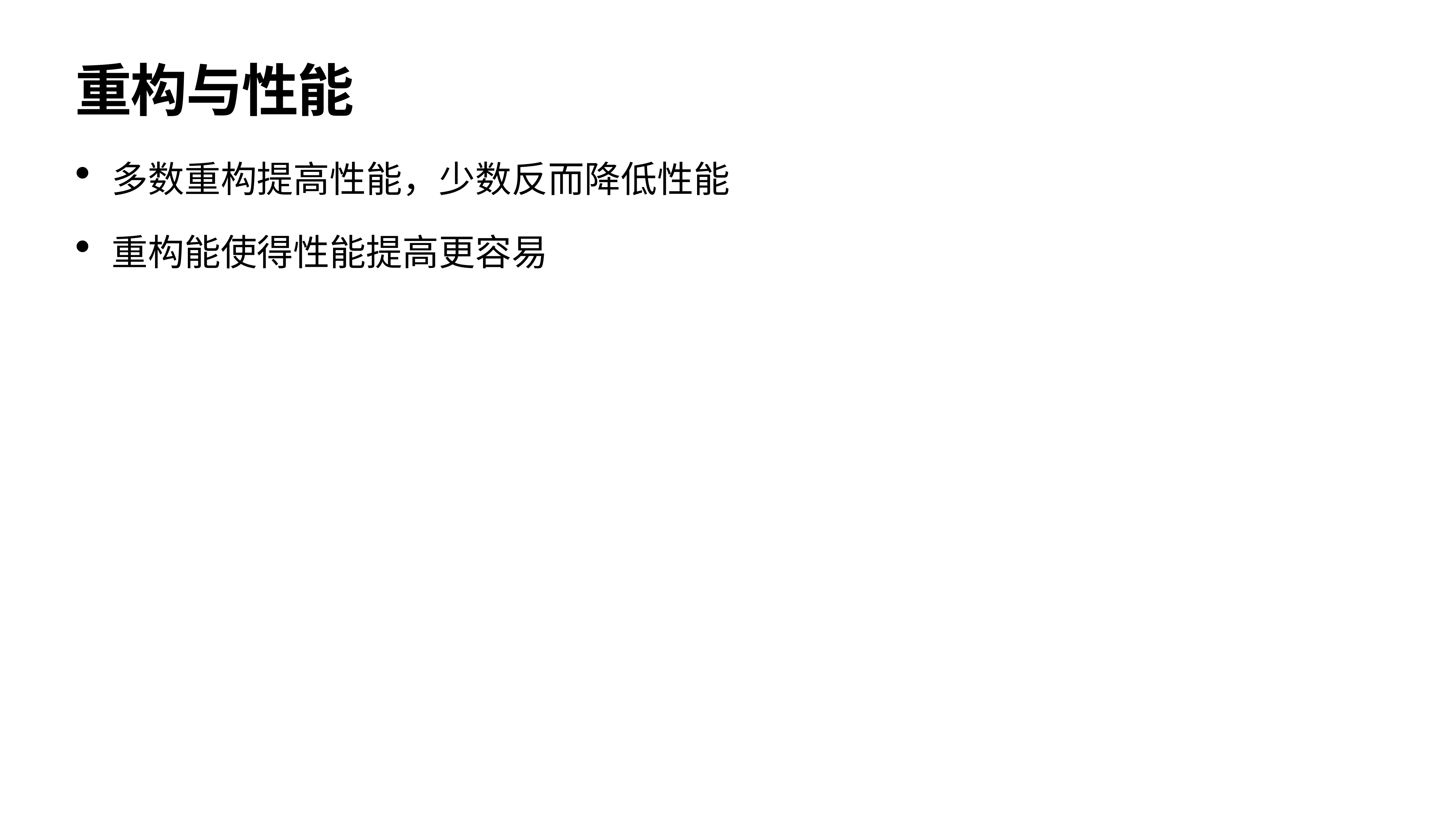

# 重构与性能
多数重构提高性能，少数反而降低性能
重构能使得性能提高更容易